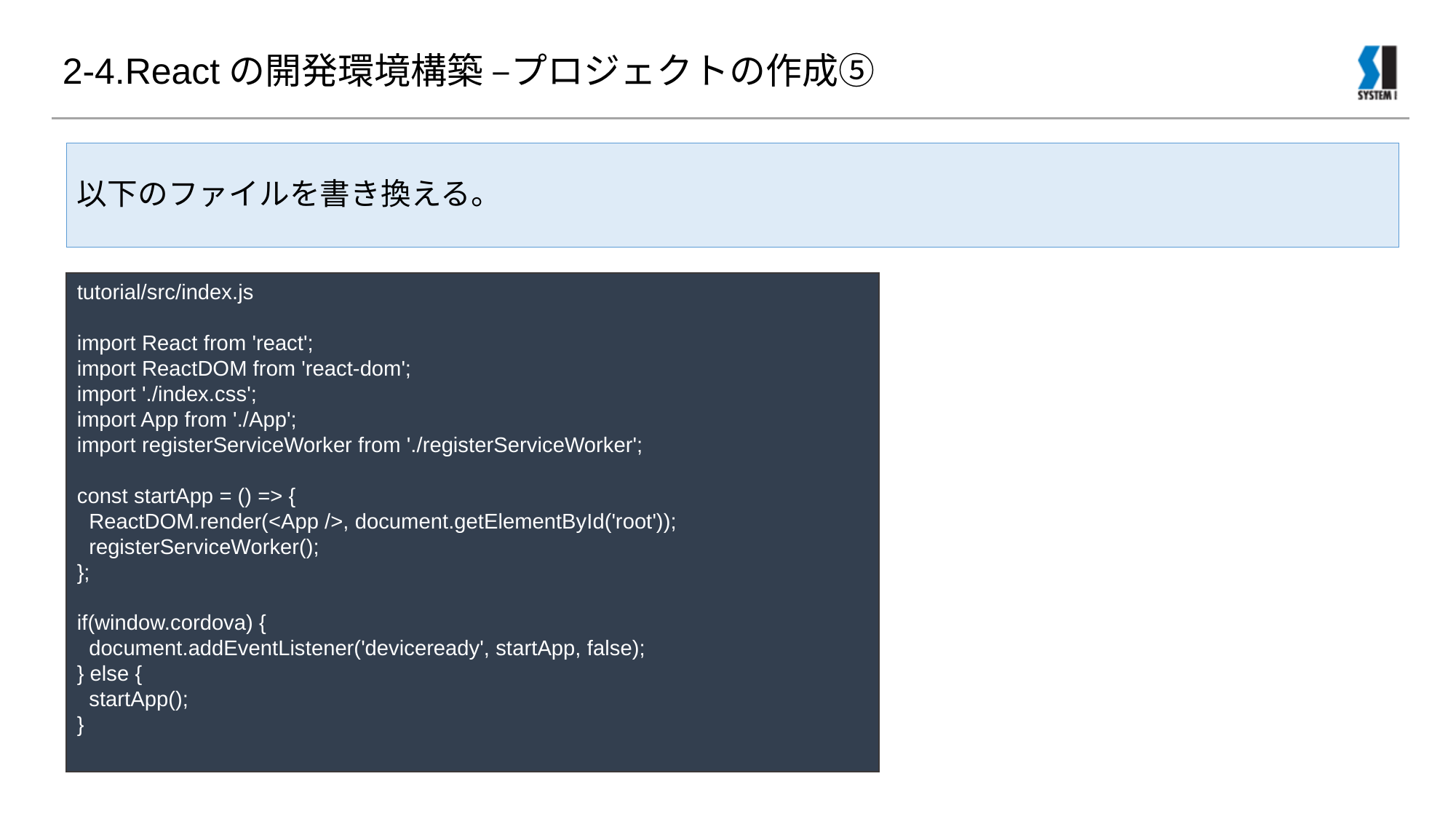

# 2-4.Reactの開発環境構築 –プロジェクトの作成⑤
以下のファイルを書き換える。
tutorial/src/index.js

import React from 'react';
import ReactDOM from 'react-dom';
import './index.css';
import App from './App';
import registerServiceWorker from './registerServiceWorker';

const startApp = () => {
  ReactDOM.render(<App />, document.getElementById('root'));
  registerServiceWorker();
};

if(window.cordova) {
  document.addEventListener('deviceready', startApp, false);
} else {
  startApp();
}